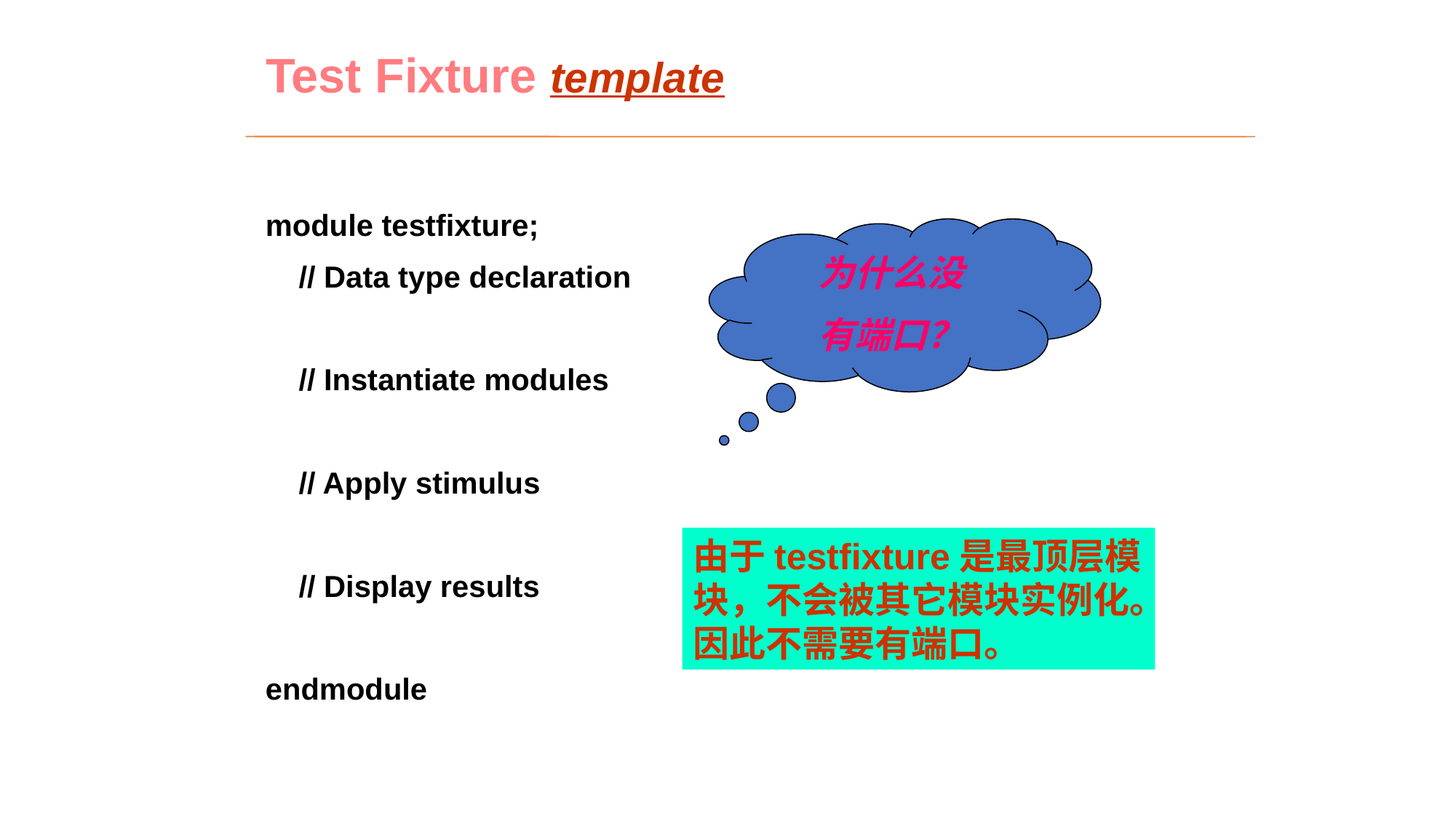

# Test Fixture template

module testfixture;
    // Data type declaration

    // Instantiate modules

    // Apply stimulus

    // Display results

endmodule
为什么没
有端口？
由于testfixture是最顶层模块，不会被其它模块实例化。因此不需要有端口。